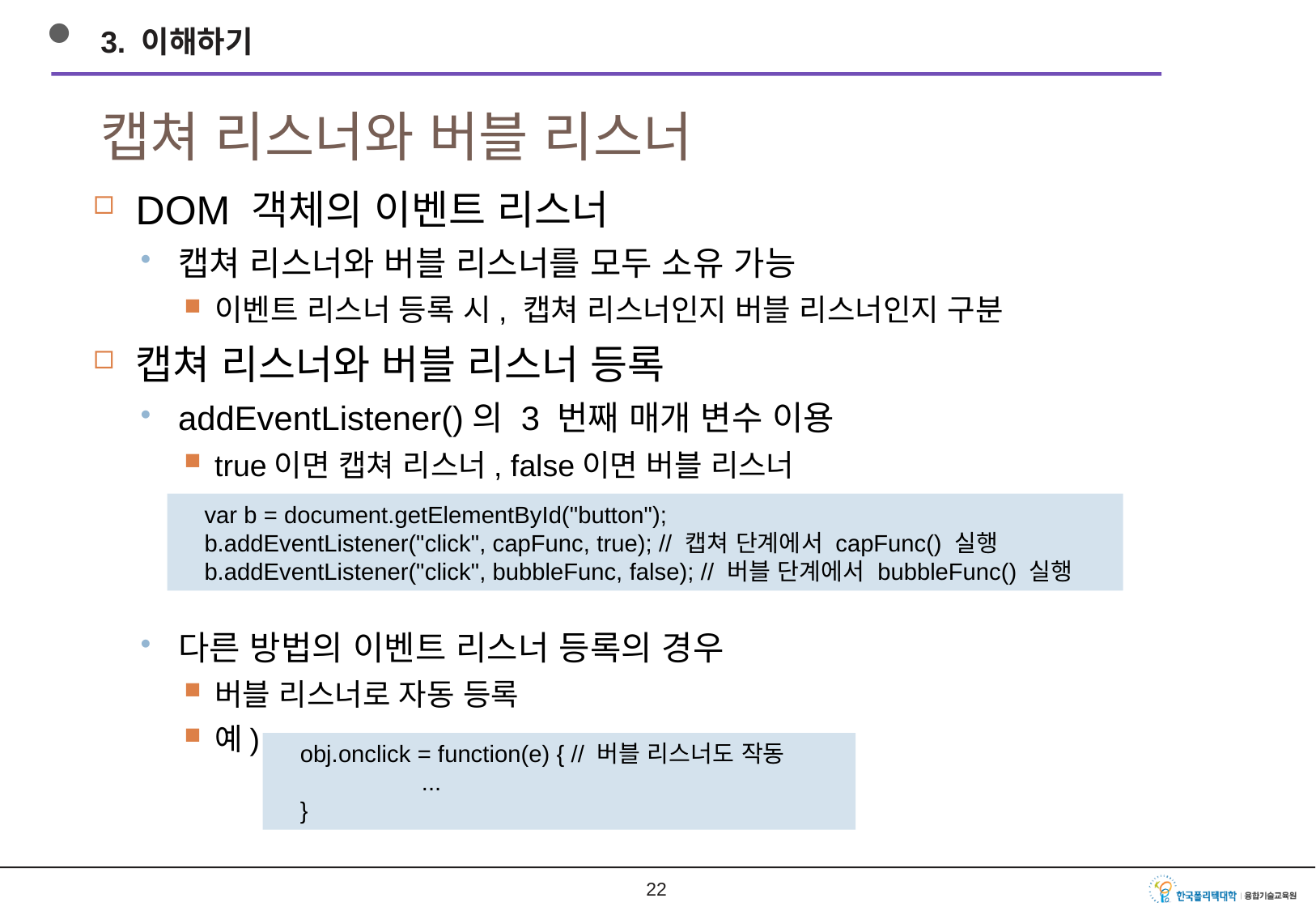

3. 이해하기
캡쳐 리스너와 버블 리스너
DOM 객체의 이벤트 리스너
캡쳐 리스너와 버블 리스너를 모두 소유 가능
이벤트 리스너 등록 시, 캡쳐 리스너인지 버블 리스너인지 구분
캡쳐 리스너와 버블 리스너 등록
addEventListener()의 3 번째 매개 변수 이용
true이면 캡쳐 리스너, false이면 버블 리스너

다른 방법의 이벤트 리스너 등록의 경우
버블 리스너로 자동 등록
예)

var b = document.getElementById("button");
b.addEventListener("click", capFunc, true); // 캡쳐 단계에서 capFunc() 실행
b.addEventListener("click", bubbleFunc, false); // 버블 단계에서 bubbleFunc() 실행
obj.onclick = function(e) { // 버블 리스너도 작동
	...
}
22